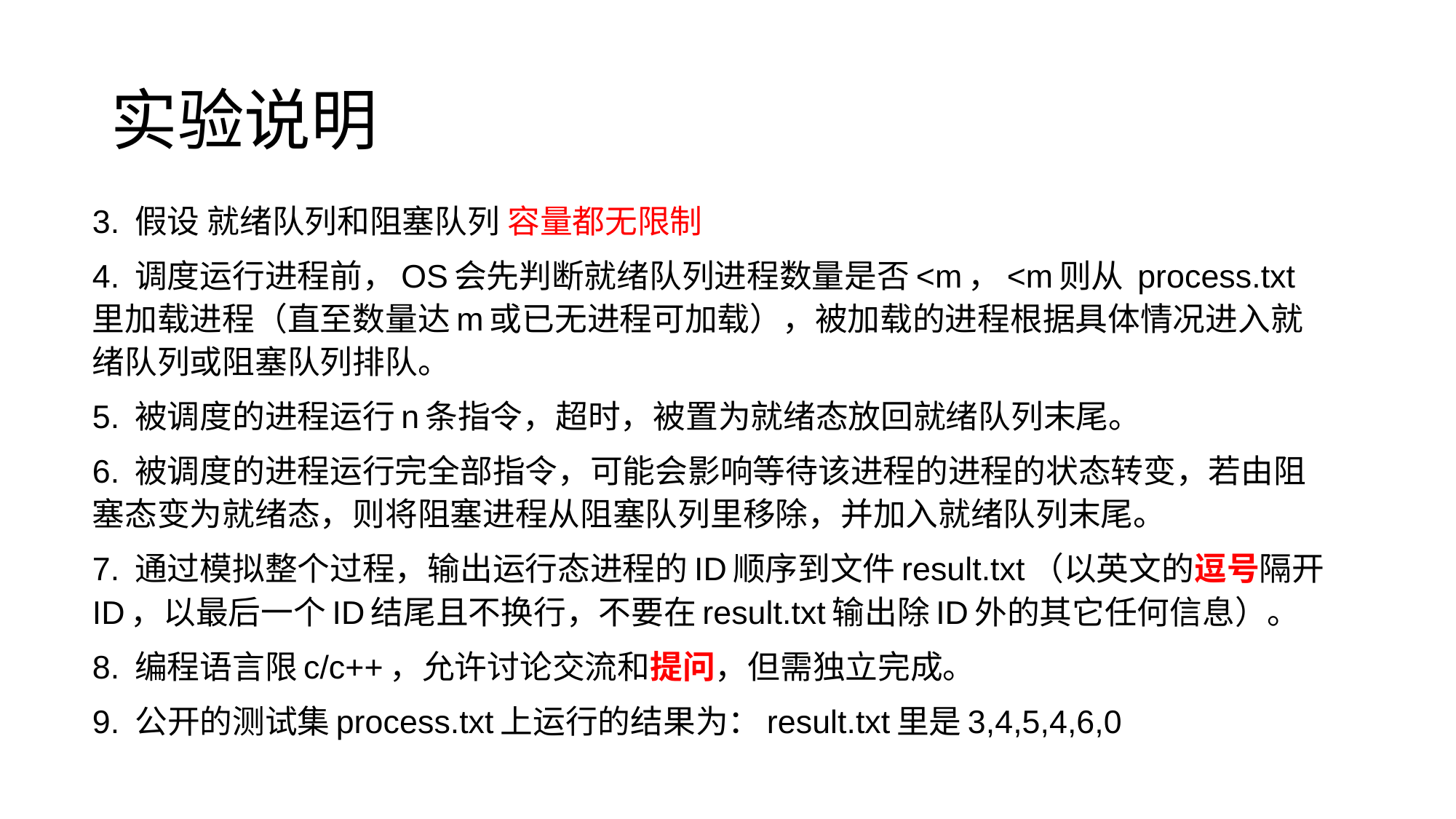

# 实验说明
3. 假设 就绪队列和阻塞队列 容量都无限制
4. 调度运行进程前，OS会先判断就绪队列进程数量是否<m，<m则从 process.txt 里加载进程（直至数量达m或已无进程可加载），被加载的进程根据具体情况进入就绪队列或阻塞队列排队。
5. 被调度的进程运行n条指令，超时，被置为就绪态放回就绪队列末尾。
6. 被调度的进程运行完全部指令，可能会影响等待该进程的进程的状态转变，若由阻塞态变为就绪态，则将阻塞进程从阻塞队列里移除，并加入就绪队列末尾。
7. 通过模拟整个过程，输出运行态进程的ID顺序到文件result.txt（以英文的逗号隔开ID，以最后一个ID结尾且不换行，不要在result.txt输出除ID外的其它任何信息）。
8. 编程语言限c/c++，允许讨论交流和提问，但需独立完成。
9. 公开的测试集process.txt上运行的结果为：result.txt里是3,4,5,4,6,0